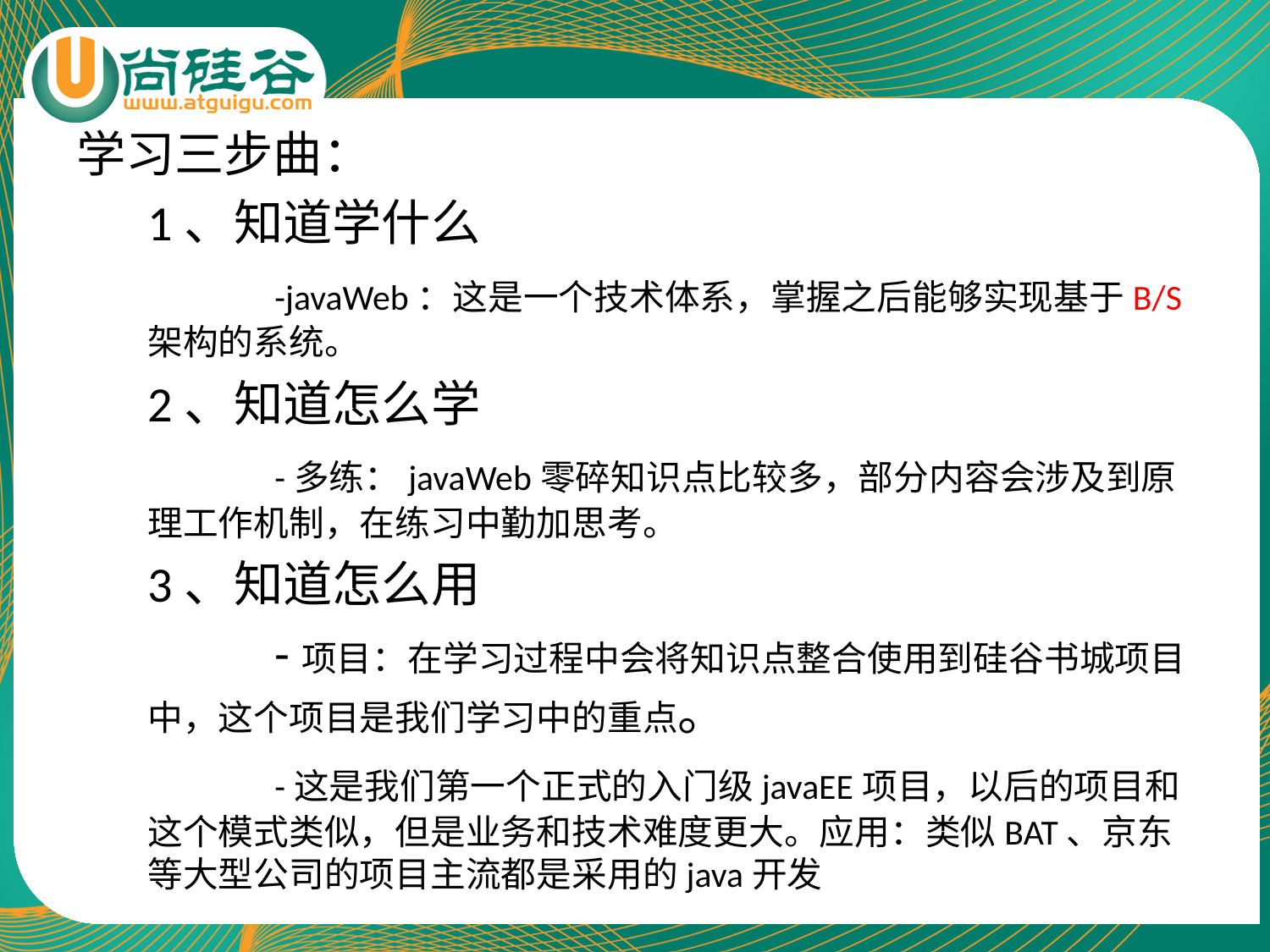

学习三步曲：
	1、知道学什么
		-javaWeb：这是一个技术体系，掌握之后能够实现基于B/S架构的系统。
	2、知道怎么学
		-多练：javaWeb零碎知识点比较多，部分内容会涉及到原理工作机制，在练习中勤加思考。
	3、知道怎么用
		-项目：在学习过程中会将知识点整合使用到硅谷书城项目中，这个项目是我们学习中的重点。
		-这是我们第一个正式的入门级javaEE项目，以后的项目和这个模式类似，但是业务和技术难度更大。应用：类似BAT、京东等大型公司的项目主流都是采用的java开发